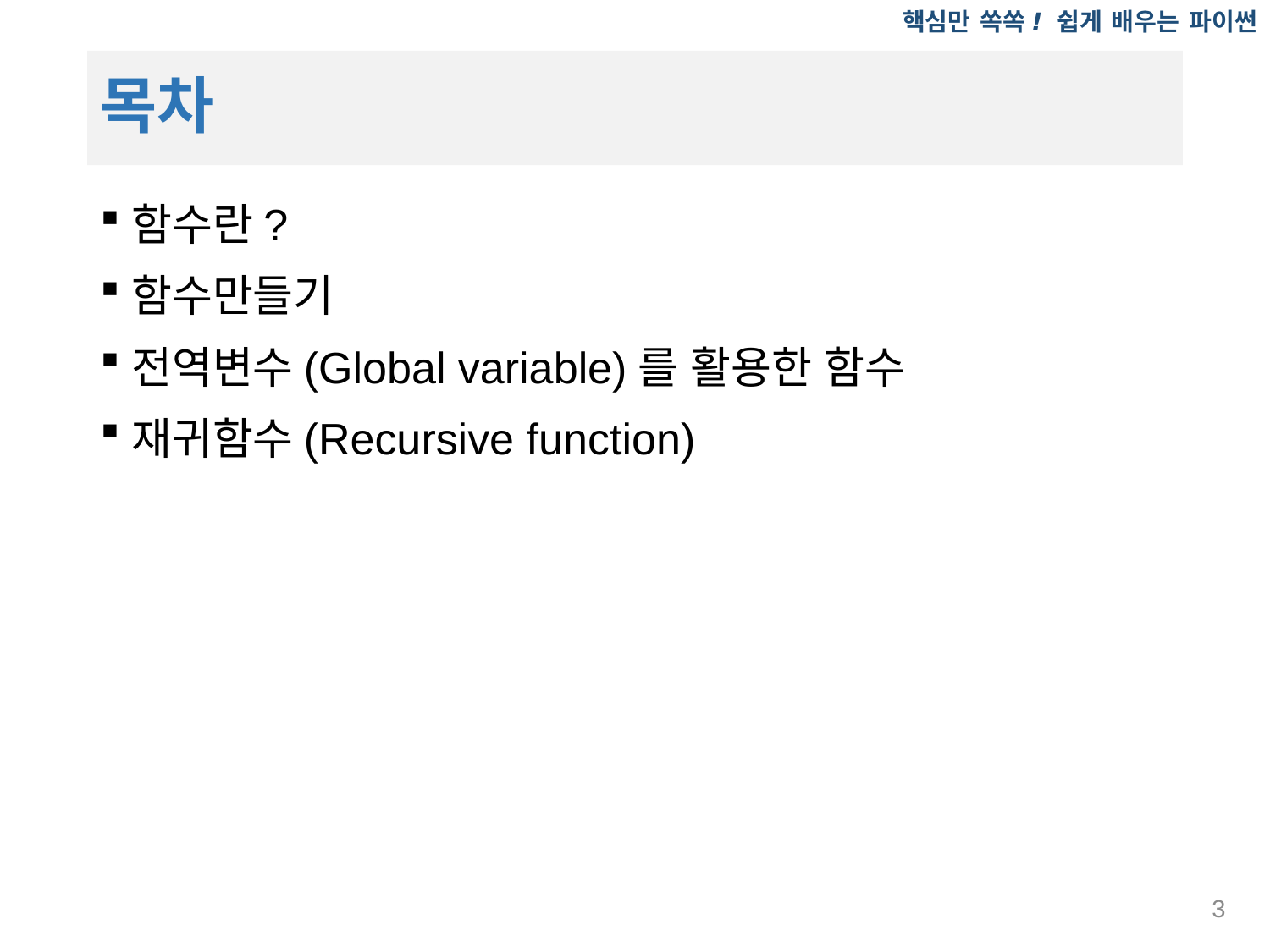

# 목차
함수란?
함수만들기
전역변수(Global variable)를 활용한 함수
재귀함수(Recursive function)

3